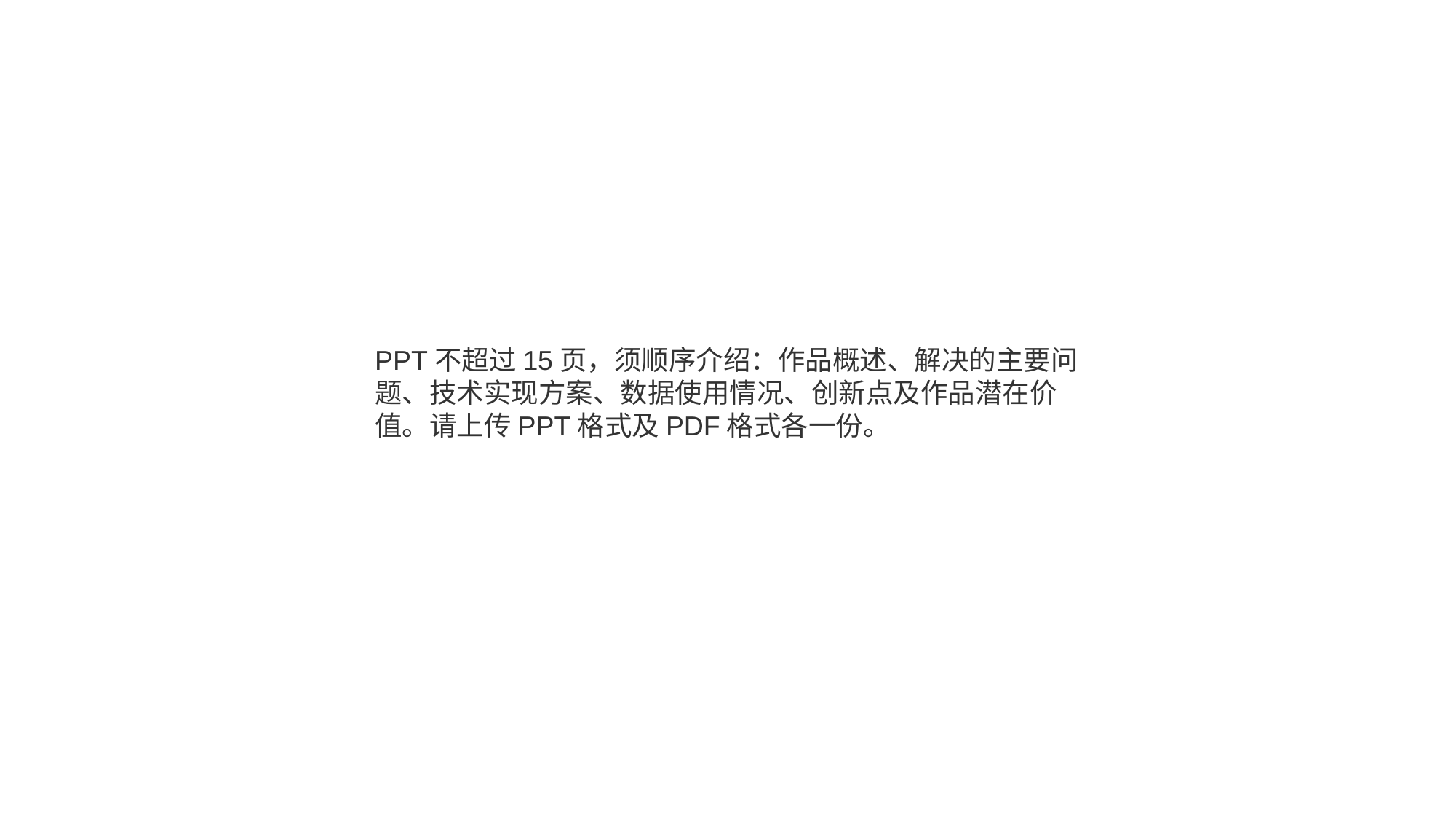

PPT不超过15页，须顺序介绍：作品概述、解决的主要问题、技术实现方案、数据使用情况、创新点及作品潜在价值。请上传PPT格式及PDF格式各一份。